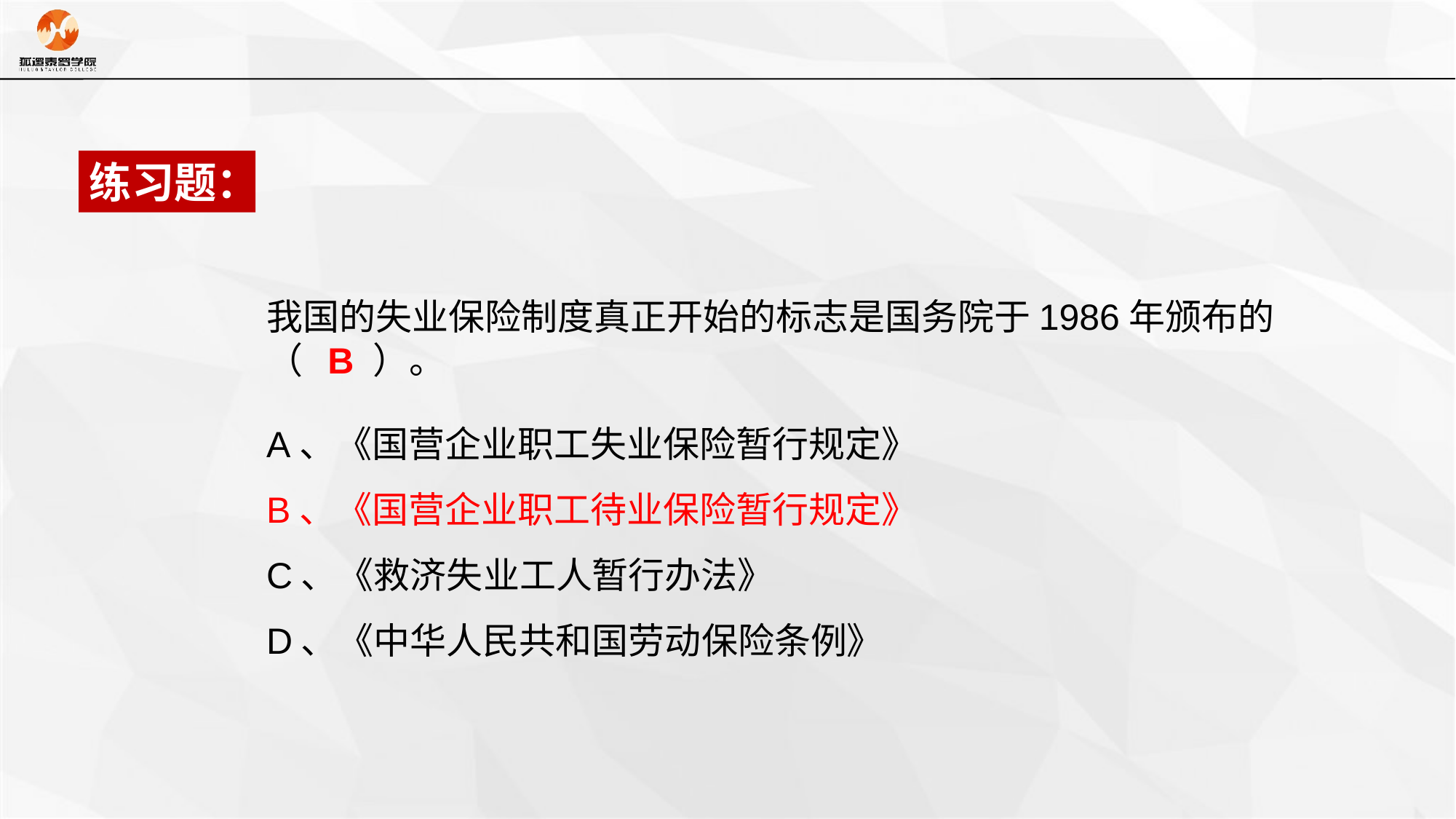

练习题：
我国的失业保险制度真正开始的标志是国务院于1986年颁布的（  B ）。
A、《国营企业职工失业保险暂行规定》
B、《国营企业职工待业保险暂行规定》
C、《救济失业工人暂行办法》
D、《中华人民共和国劳动保险条例》